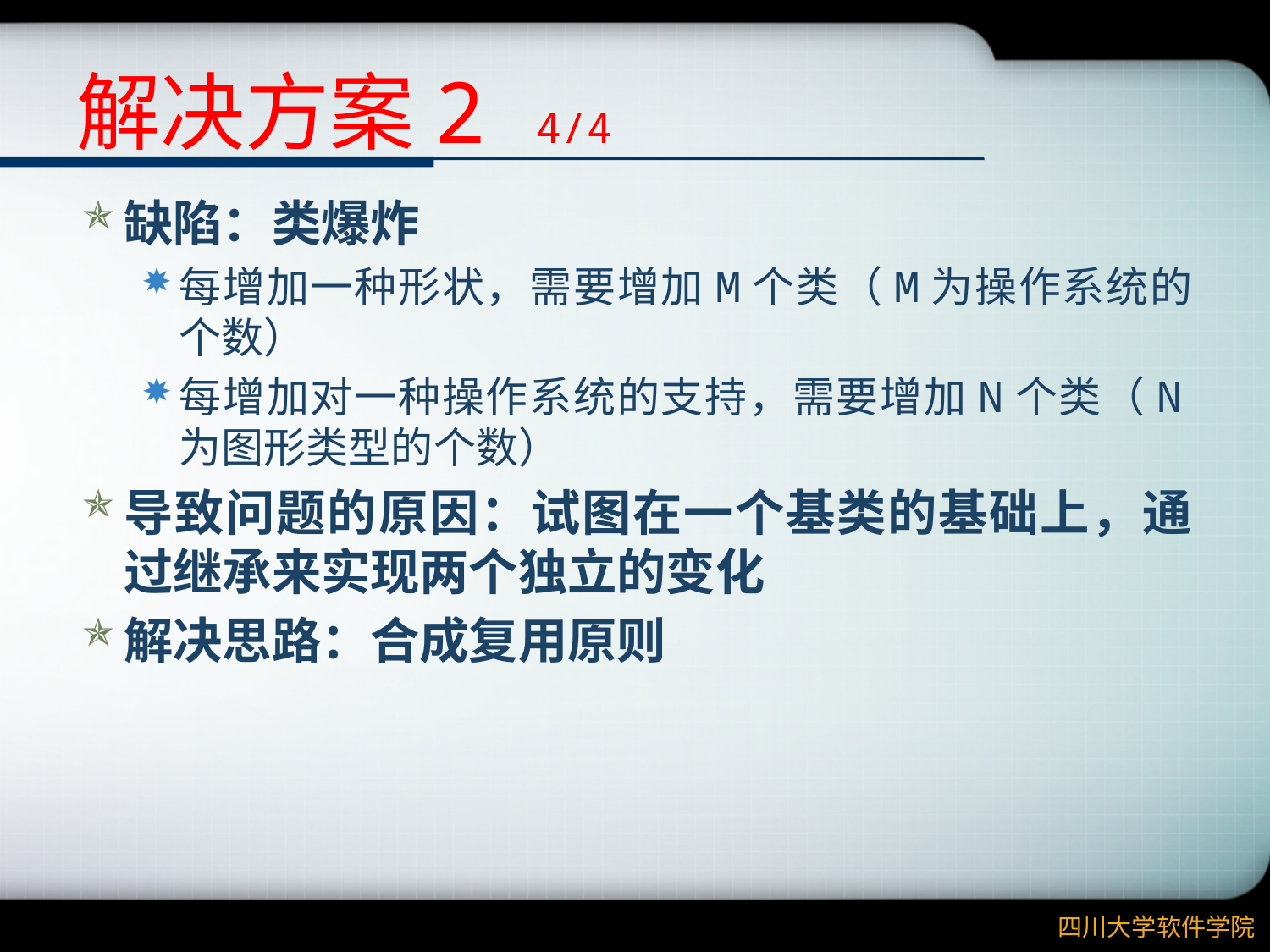

# 解决方案2 4/4
缺陷：类爆炸
每增加一种形状，需要增加M个类（M为操作系统的个数）
每增加对一种操作系统的支持，需要增加N个类（N为图形类型的个数）
导致问题的原因：试图在一个基类的基础上，通过继承来实现两个独立的变化
解决思路：合成复用原则